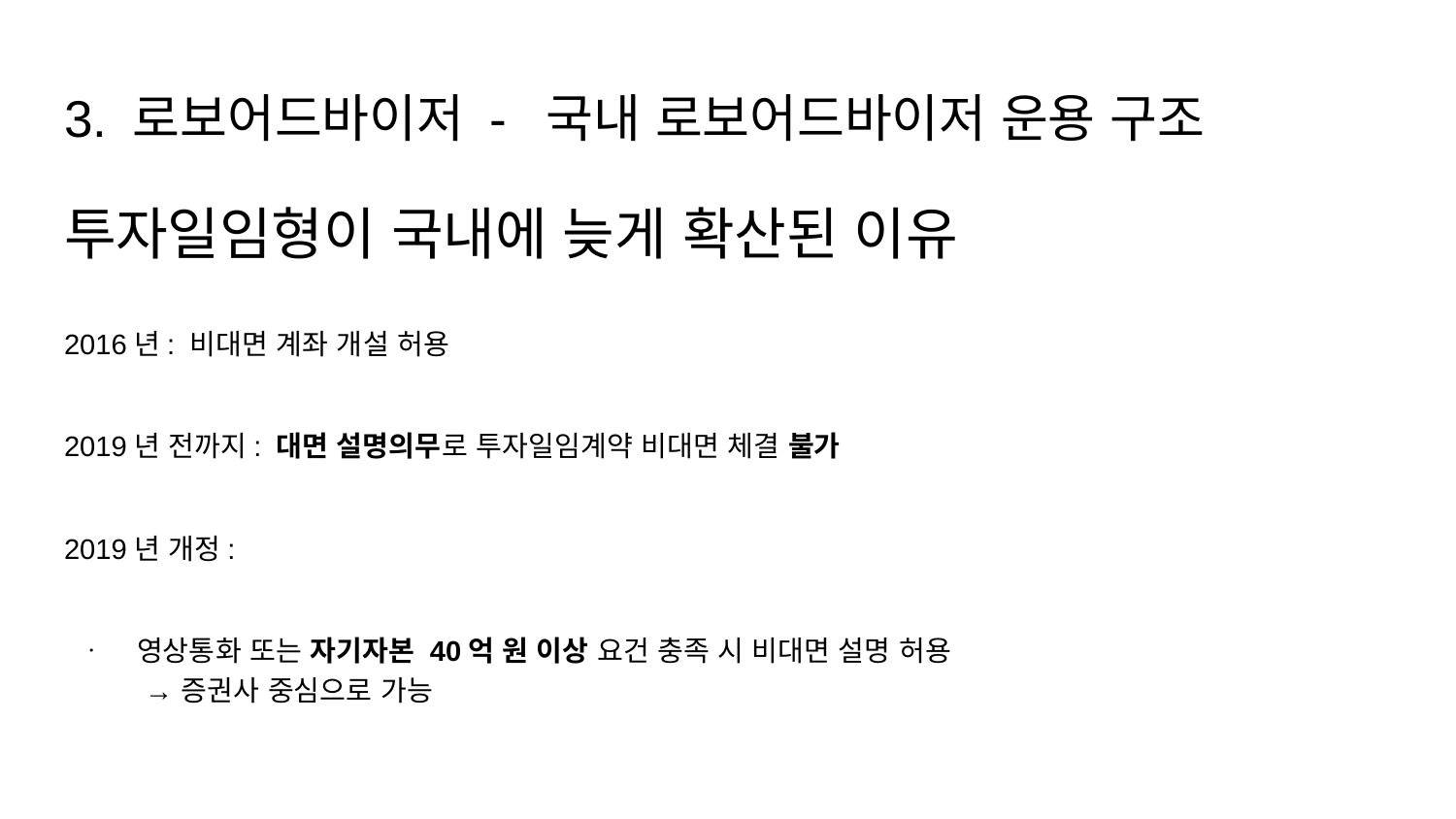

# 3. 로보어드바이저 -  국내 로보어드바이저 운용 구조
투자일임형이 국내에 늦게 확산된 이유

2016년: 비대면 계좌 개설 허용
2019년 전까지: 대면 설명의무로 투자일임계약 비대면 체결 불가
2019년 개정:
영상통화 또는 자기자본 40억 원 이상 요건 충족 시 비대면 설명 허용
 → 증권사 중심으로 가능